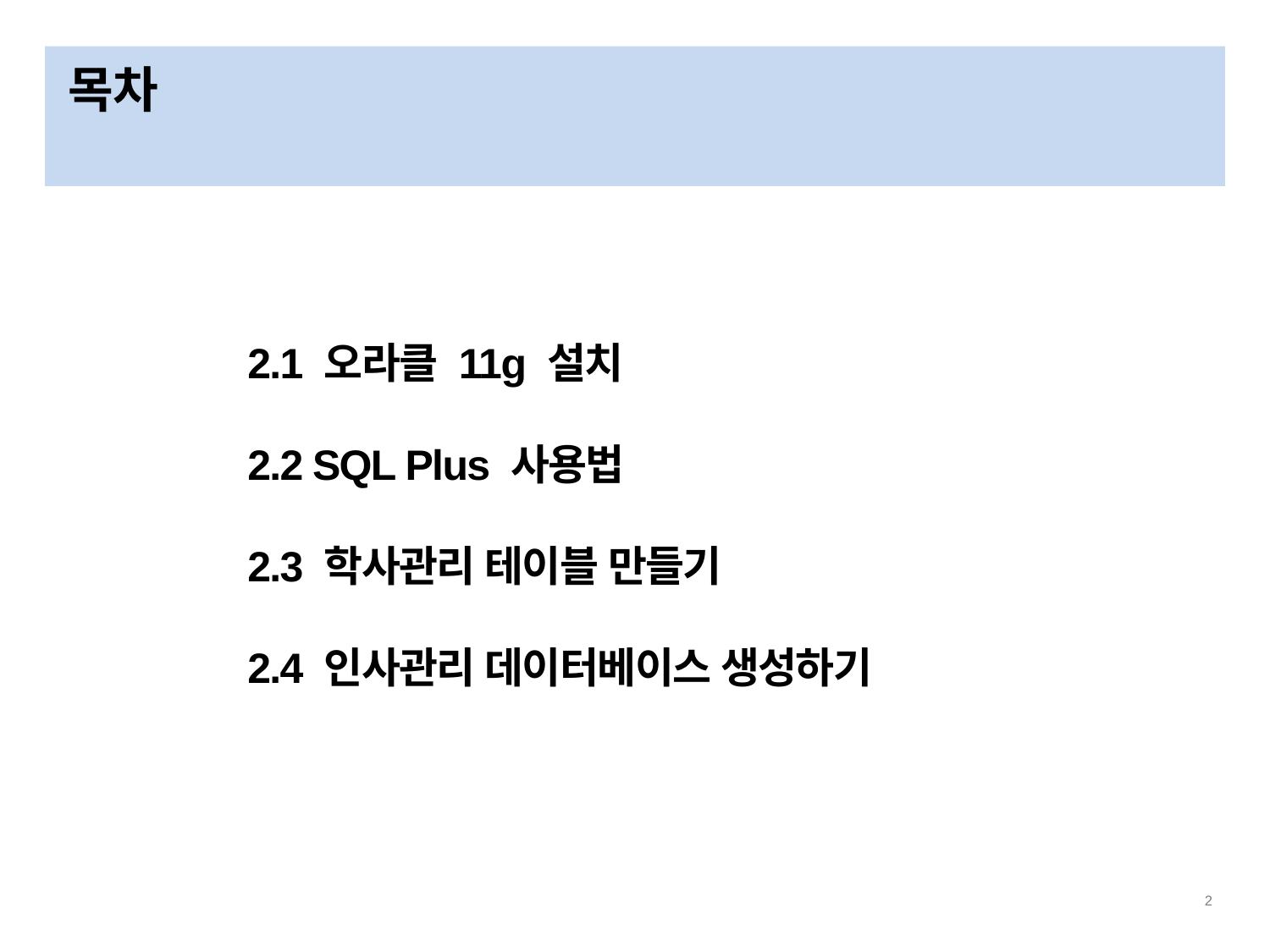

# 목차
2.1 오라클 11g 설치
2.2 SQL Plus 사용법
2.3 학사관리 테이블 만들기
2.4 인사관리 데이터베이스 생성하기